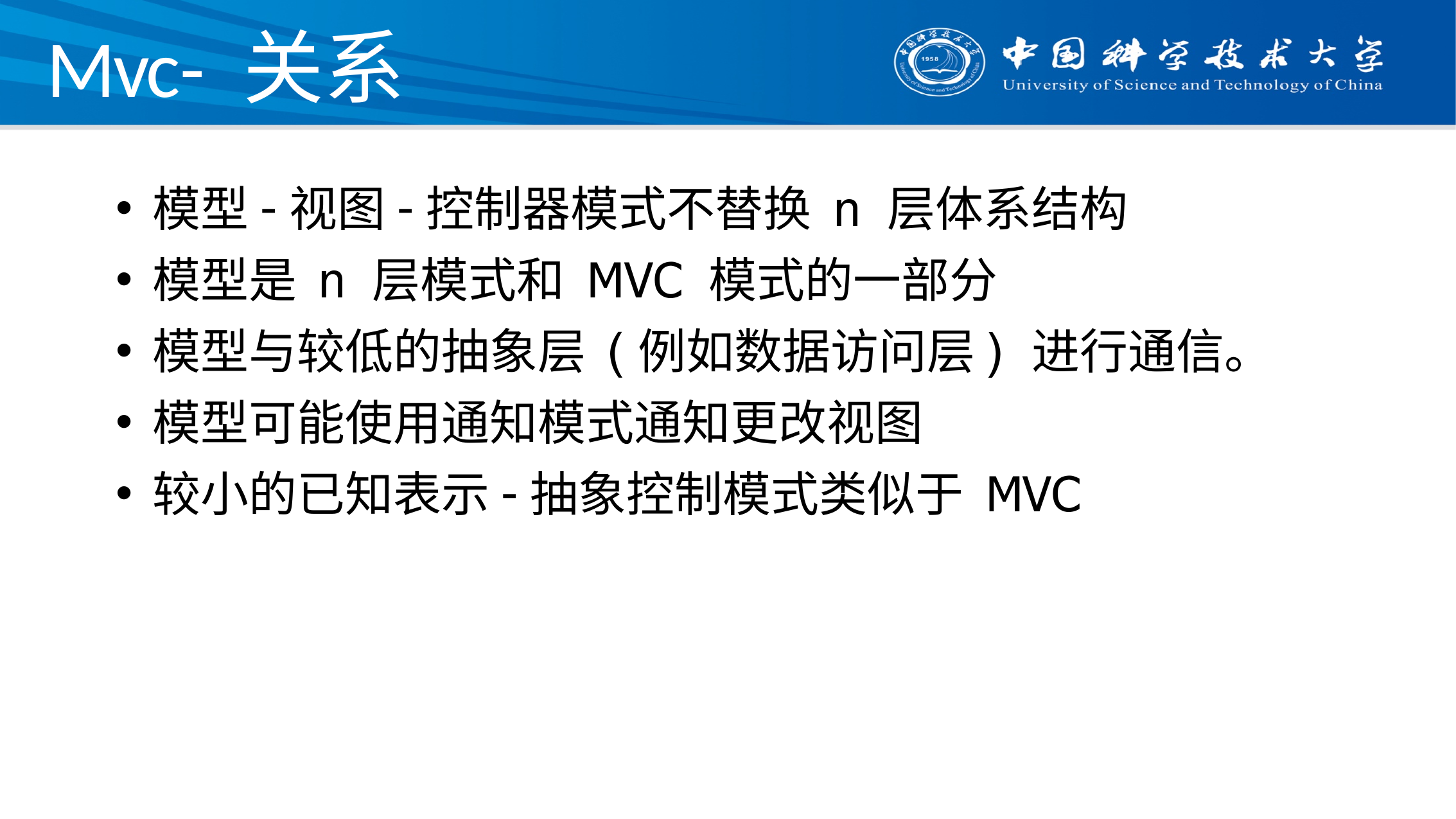

# Mvc- 关系
模型-视图-控制器模式不替换 n 层体系结构
模型是 n 层模式和 MVC 模式的一部分
模型与较低的抽象层 (例如数据访问层) 进行通信。
模型可能使用通知模式通知更改视图
较小的已知表示-抽象控制模式类似于 MVC